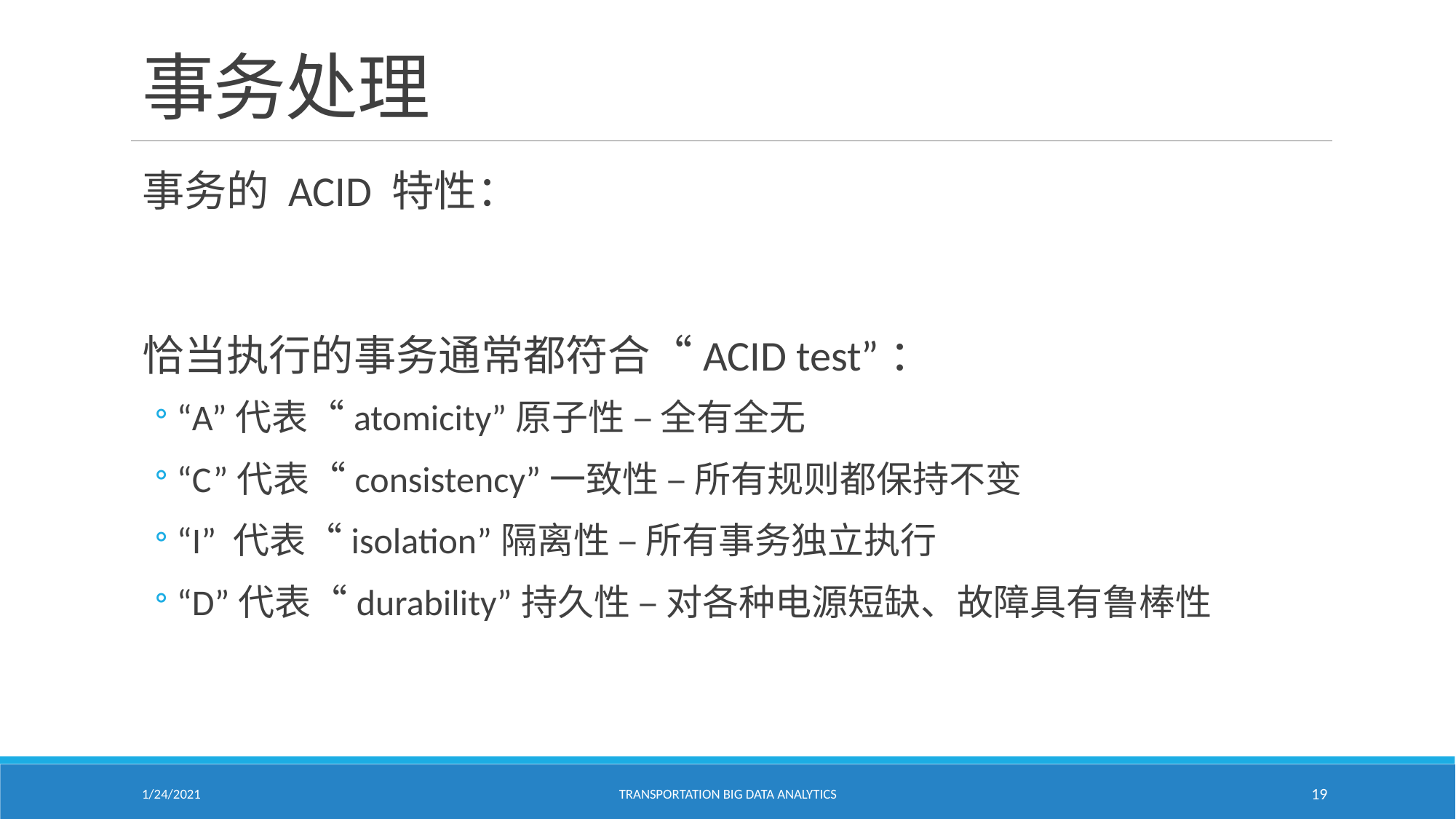

# 事务处理
事务的 ACID 特性：

恰当执行的事务通常都符合“ACID test”：
“A”代表“atomicity”原子性 – 全有全无
“C”代表“consistency”一致性 – 所有规则都保持不变
“I” 代表“isolation”隔离性 – 所有事务独立执行
“D”代表“durability”持久性 – 对各种电源短缺、故障具有鲁棒性

1/24/2021
Transportation Big Data Analytics
19